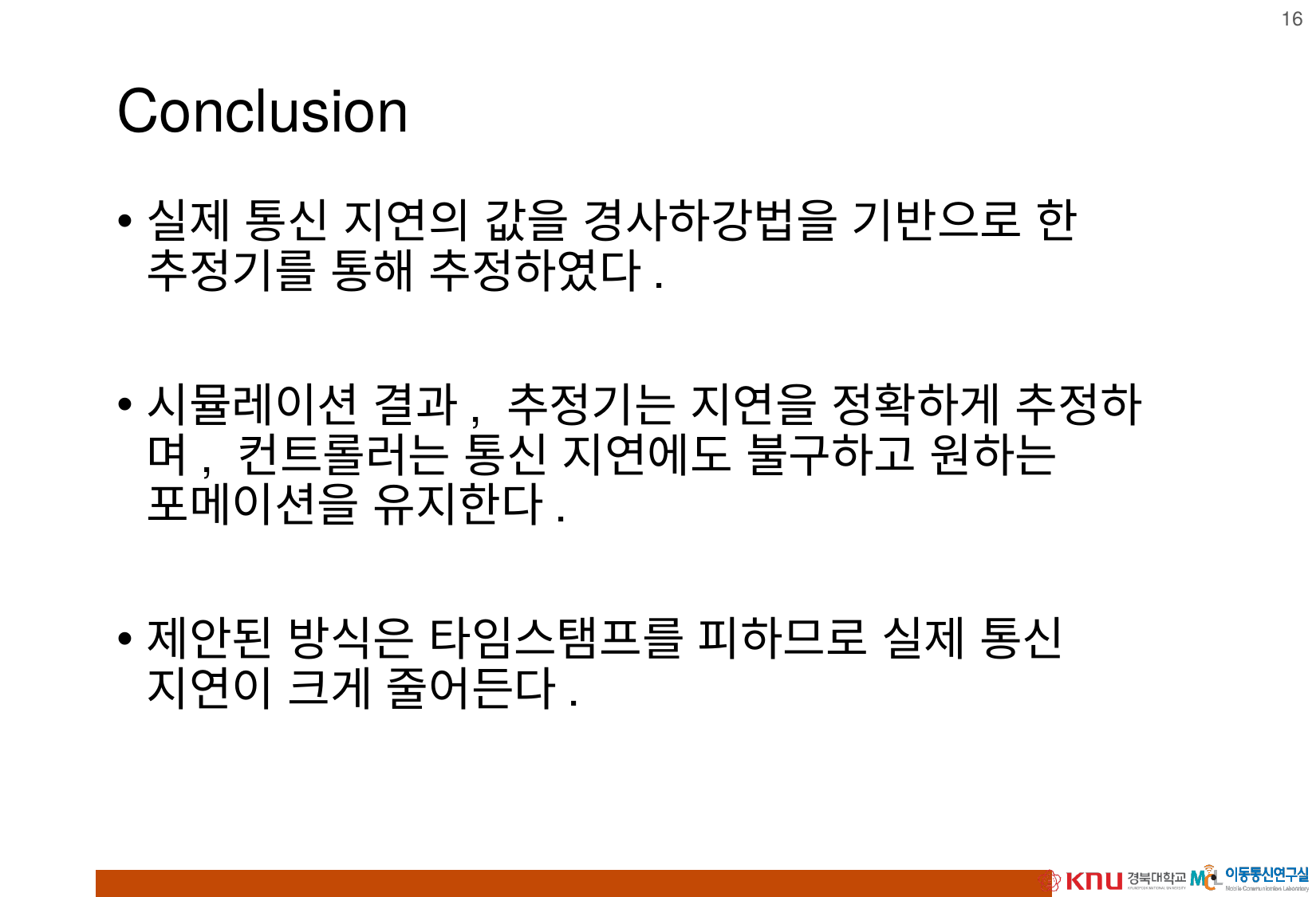

# Conclusion
실제 통신 지연의 값을 경사하강법을 기반으로 한 추정기를 통해 추정하였다.

시뮬레이션 결과, 추정기는 지연을 정확하게 추정하며, 컨트롤러는 통신 지연에도 불구하고 원하는 포메이션을 유지한다.

제안된 방식은 타임스탬프를 피하므로 실제 통신 지연이 크게 줄어든다.